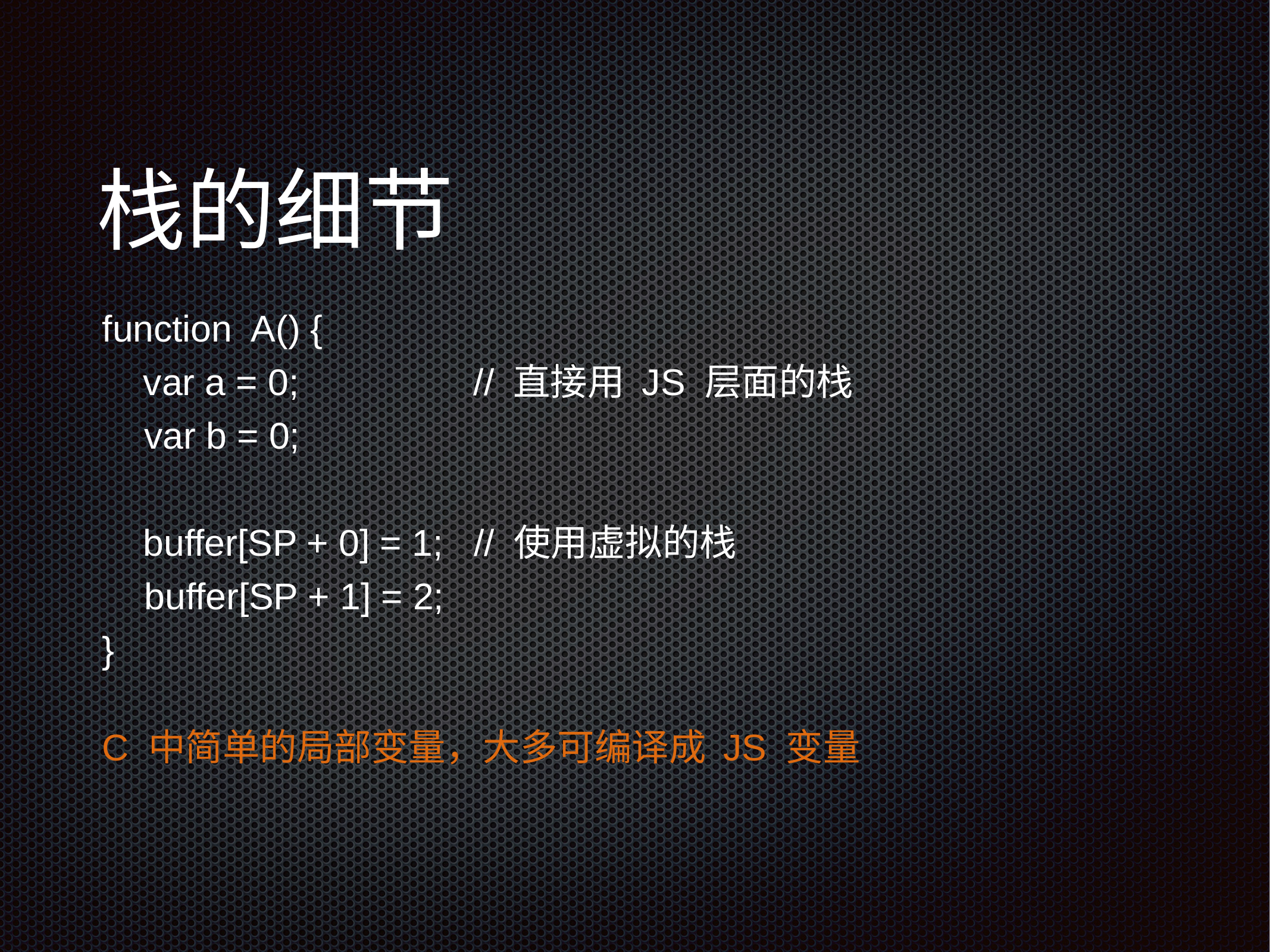

# 栈的细节
function  A() {
    var a = 0;                 // 直接用 JS 层面的栈
    var b = 0;
    buffer[SP + 0] = 1;   // 使用虚拟的栈
    buffer[SP + 1] = 2;
}
C 中简单的局部变量，大多可编译成 JS 变量